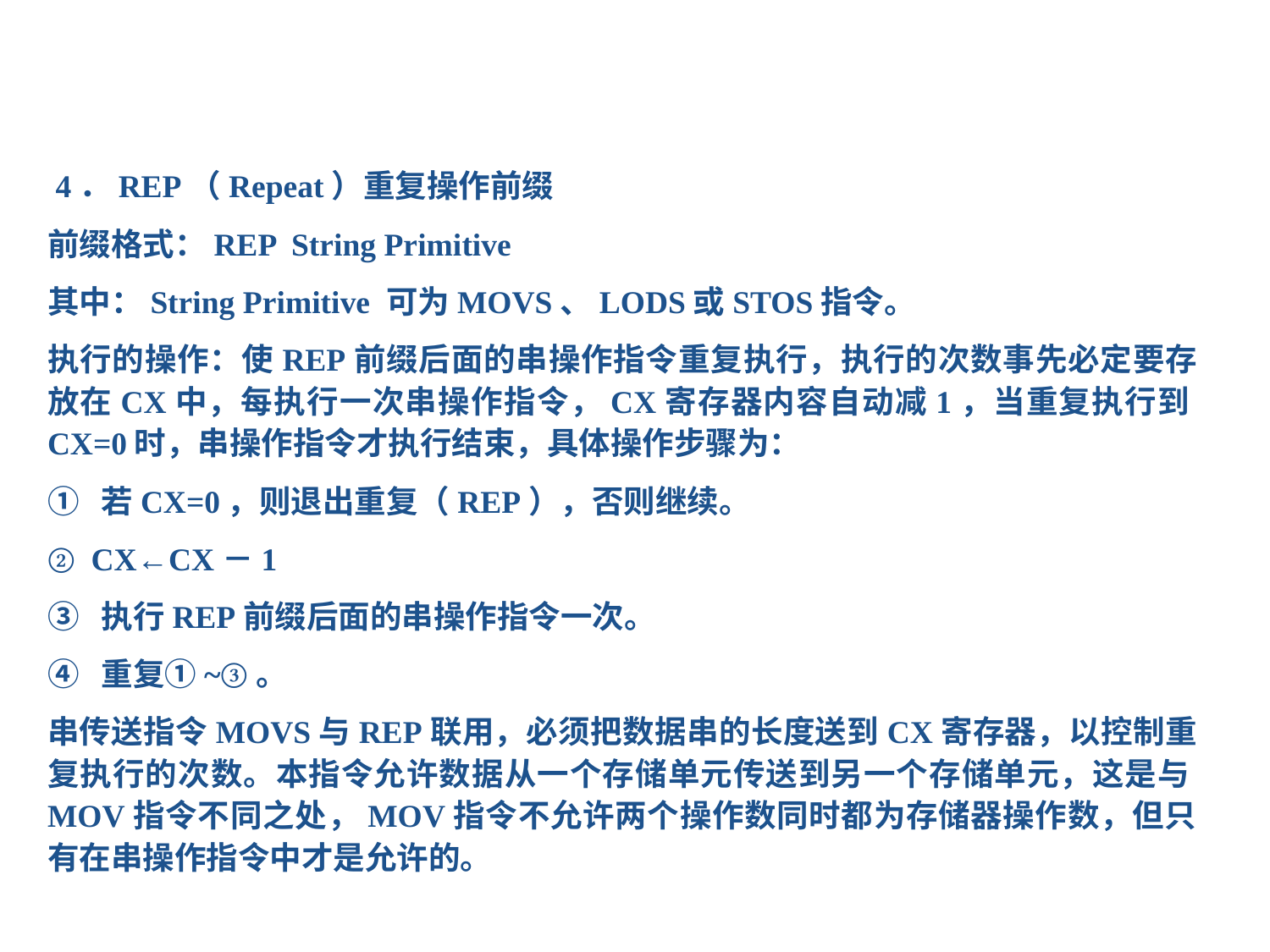

4．REP（Repeat）重复操作前缀
前缀格式：REP  String Primitive
其中：String Primitive 可为MOVS、LODS或STOS指令。
执行的操作：使REP前缀后面的串操作指令重复执行，执行的次数事先必定要存放在CX中，每执行一次串操作指令，CX寄存器内容自动减1，当重复执行到CX=0时，串操作指令才执行结束，具体操作步骤为：
①  若CX=0，则退出重复（REP），否则继续。
②  CX←CX－1
③  执行REP前缀后面的串操作指令一次。
④  重复①~③。
串传送指令MOVS与REP联用，必须把数据串的长度送到CX寄存器，以控制重复执行的次数。本指令允许数据从一个存储单元传送到另一个存储单元，这是与MOV指令不同之处，MOV指令不允许两个操作数同时都为存储器操作数，但只有在串操作指令中才是允许的。